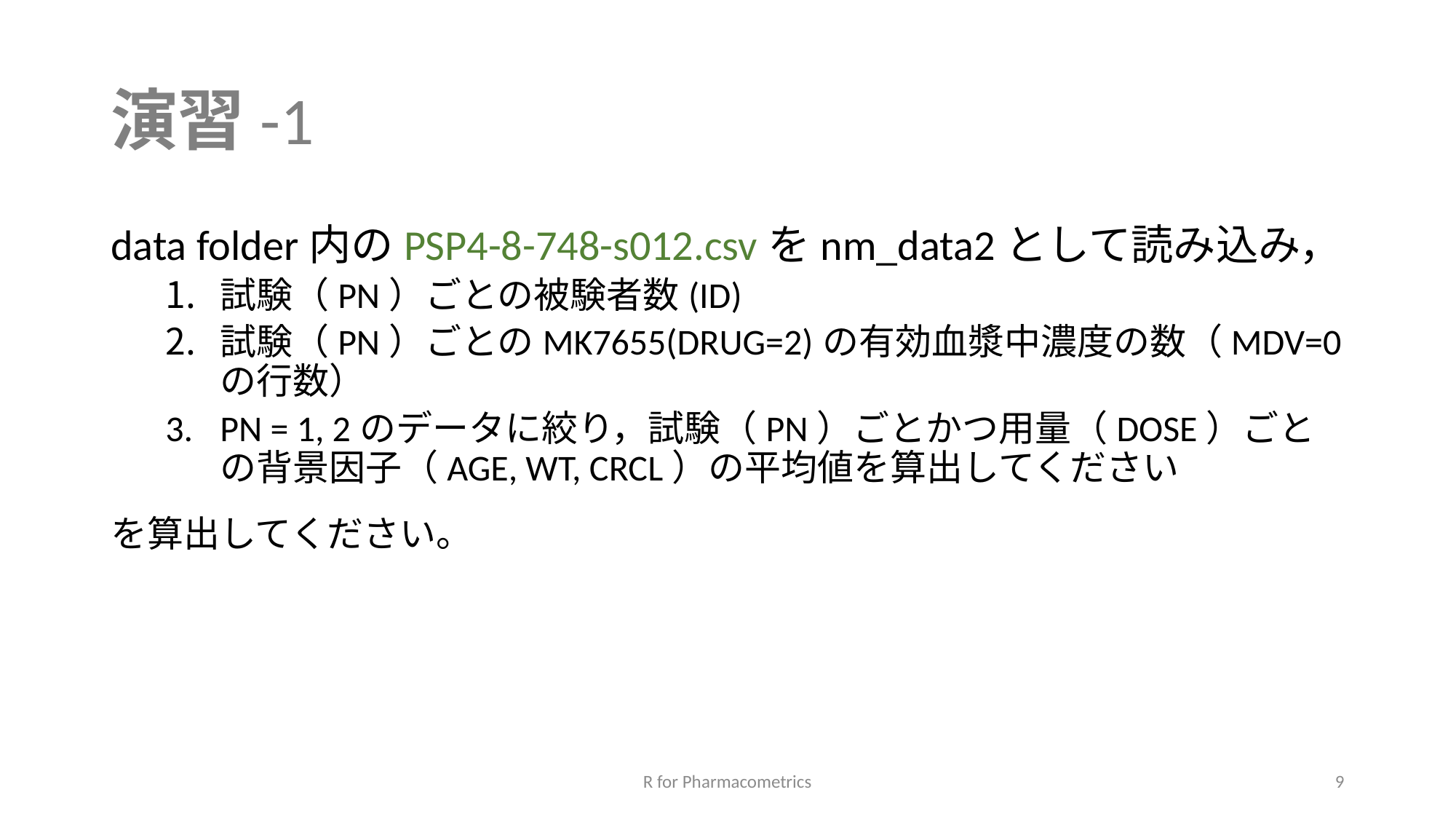

# 演習-1
data folder内のPSP4-8-748-s012.csvをnm_data2として読み込み，
試験（PN）ごとの被験者数(ID)
試験（PN）ごとのMK7655(DRUG=2)の有効血漿中濃度の数（MDV=0の行数）
PN = 1, 2のデータに絞り，試験（PN）ごとかつ用量（DOSE）ごとの背景因子（AGE, WT, CRCL）の平均値を算出してください
を算出してください。
R for Pharmacometrics
9